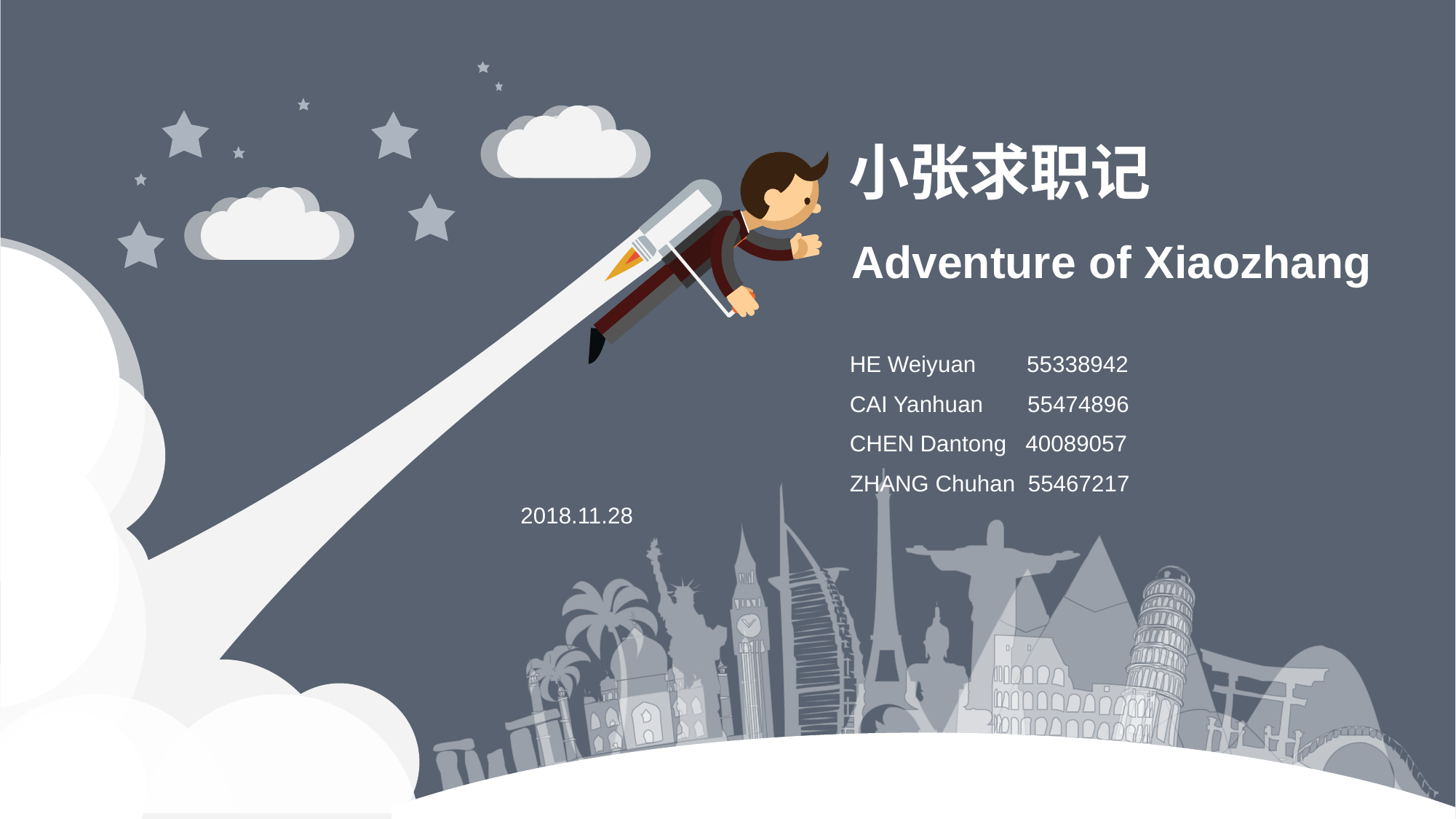

小张求职记
# Adventure of Xiaozhang
HE Weiyuan        55338942
CAI Yanhuan       55474896
CHEN Dantong   40089057
ZHANG Chuhan  55467217
2018.11.28